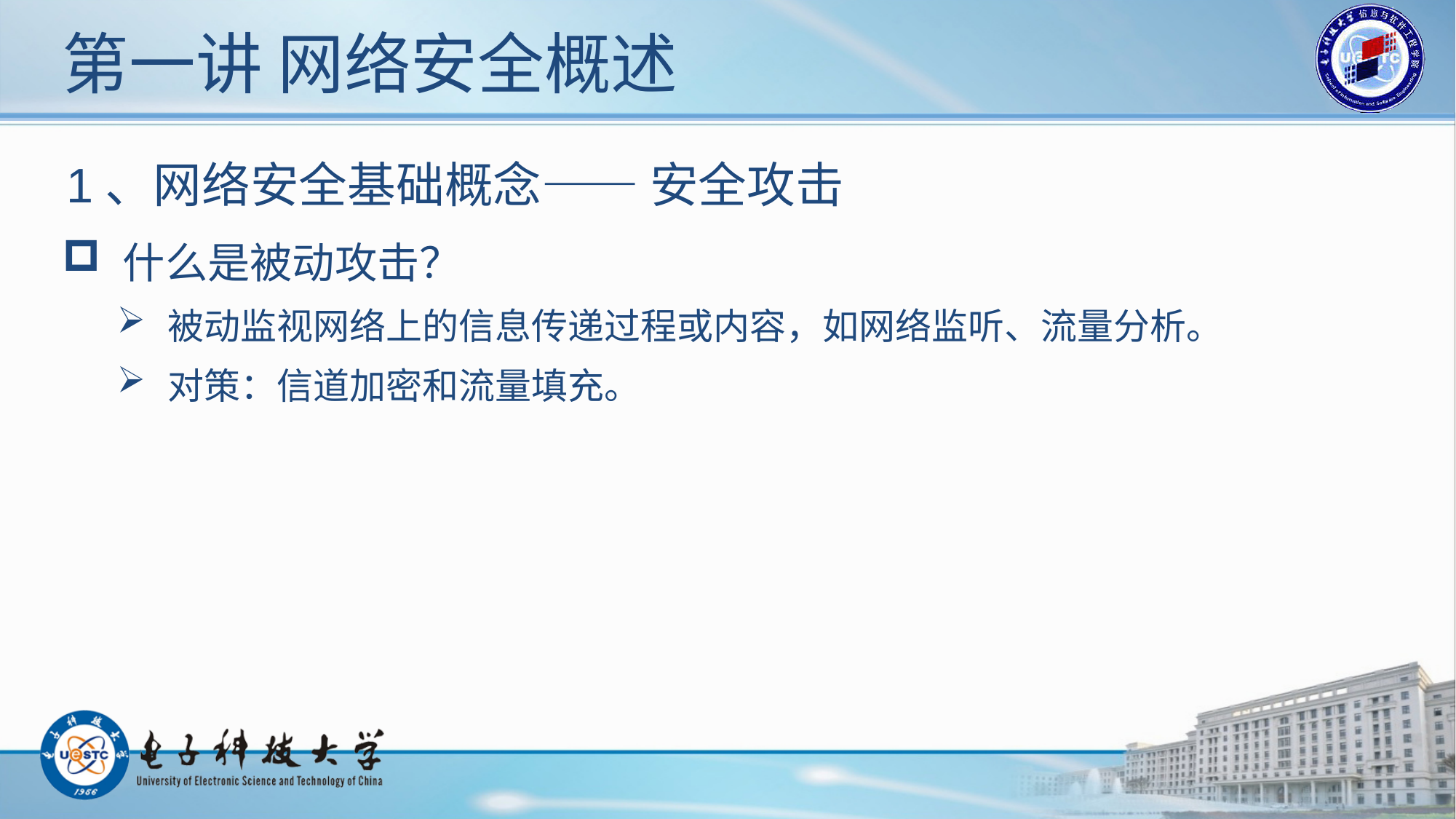

# 第一讲 网络安全概述
1、网络安全基础概念—— 安全攻击
 什么是被动攻击？
 被动监视网络上的信息传递过程或内容，如网络监听、流量分析。
 对策：信道加密和流量填充。